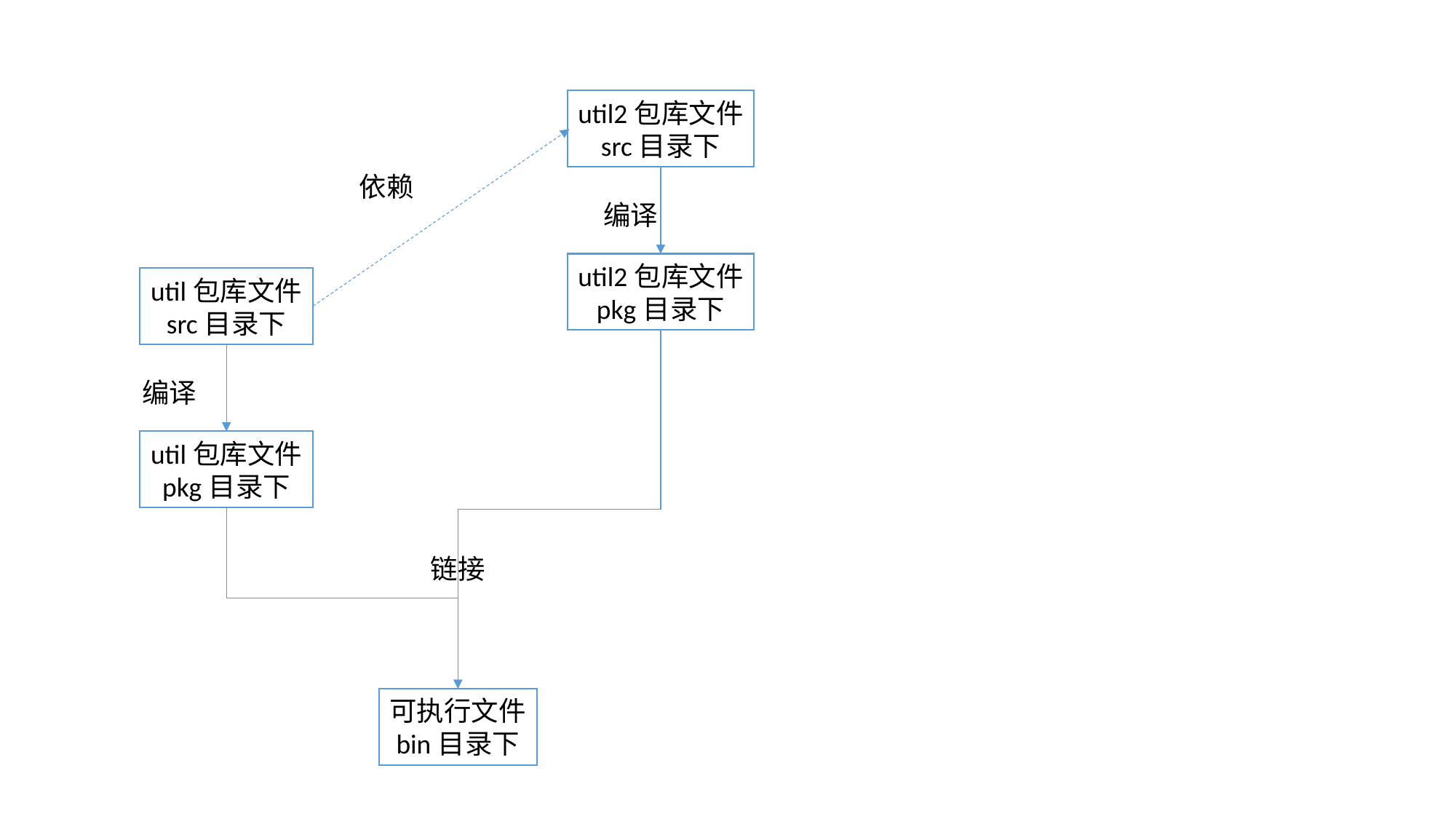

util2包库文件
src目录下
依赖
编译
util2包库文件
pkg目录下
util包库文件
src目录下
编译
util包库文件
pkg目录下
链接
可执行文件
bin目录下